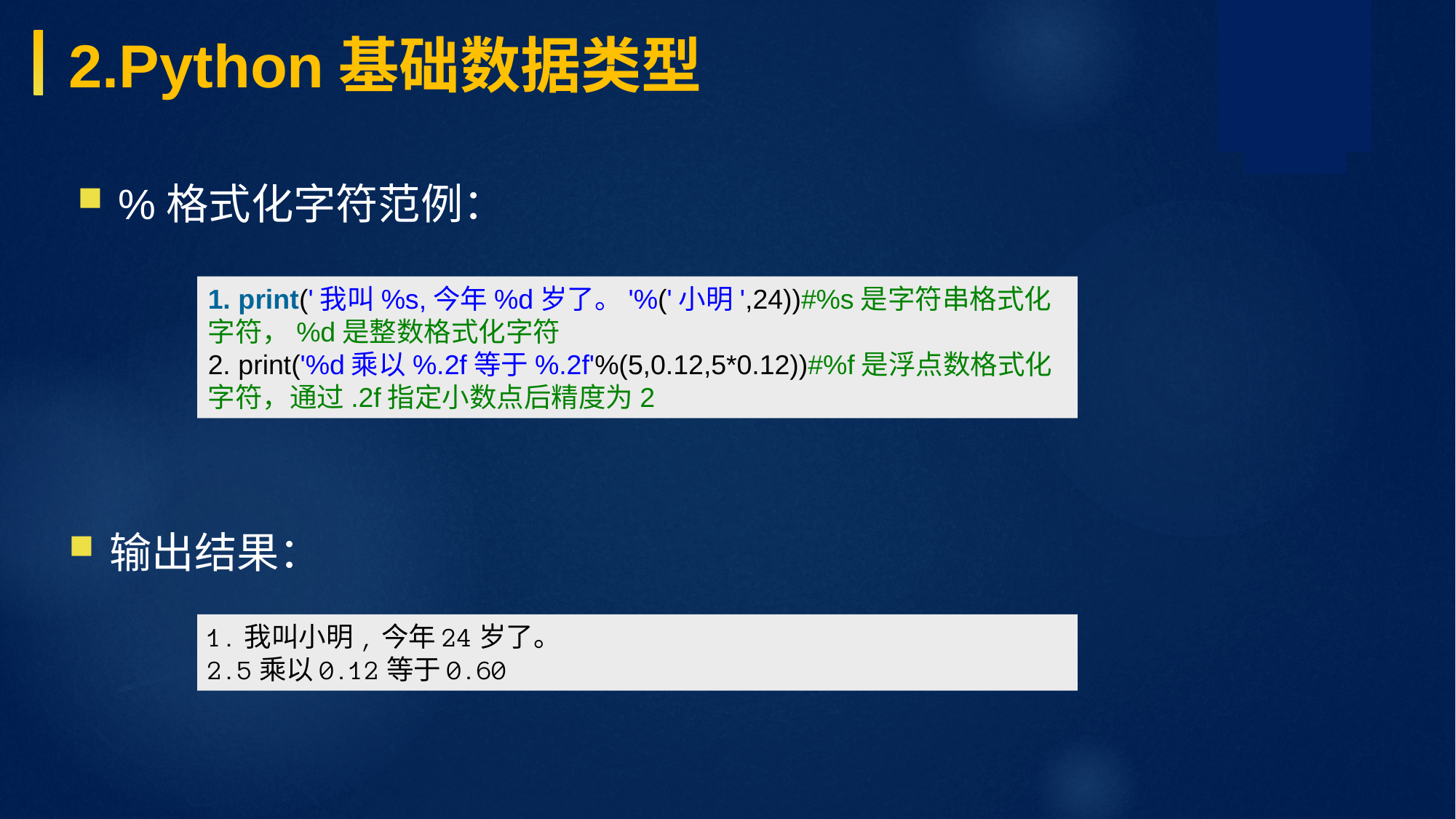

2.Python基础数据类型
%格式化字符范例：

1. print('我叫%s,今年%d岁了。'%('小明',24))#%s是字符串格式化字符，%d是整数格式化字符    2. print('%d乘以%.2f等于%.2f'%(5,0.12,5*0.12))#%f是浮点数格式化字符，通过.2f指定小数点后精度为2
输出结果：

1.我叫小明,今年24岁了。
2.5乘以0.12等于0.60